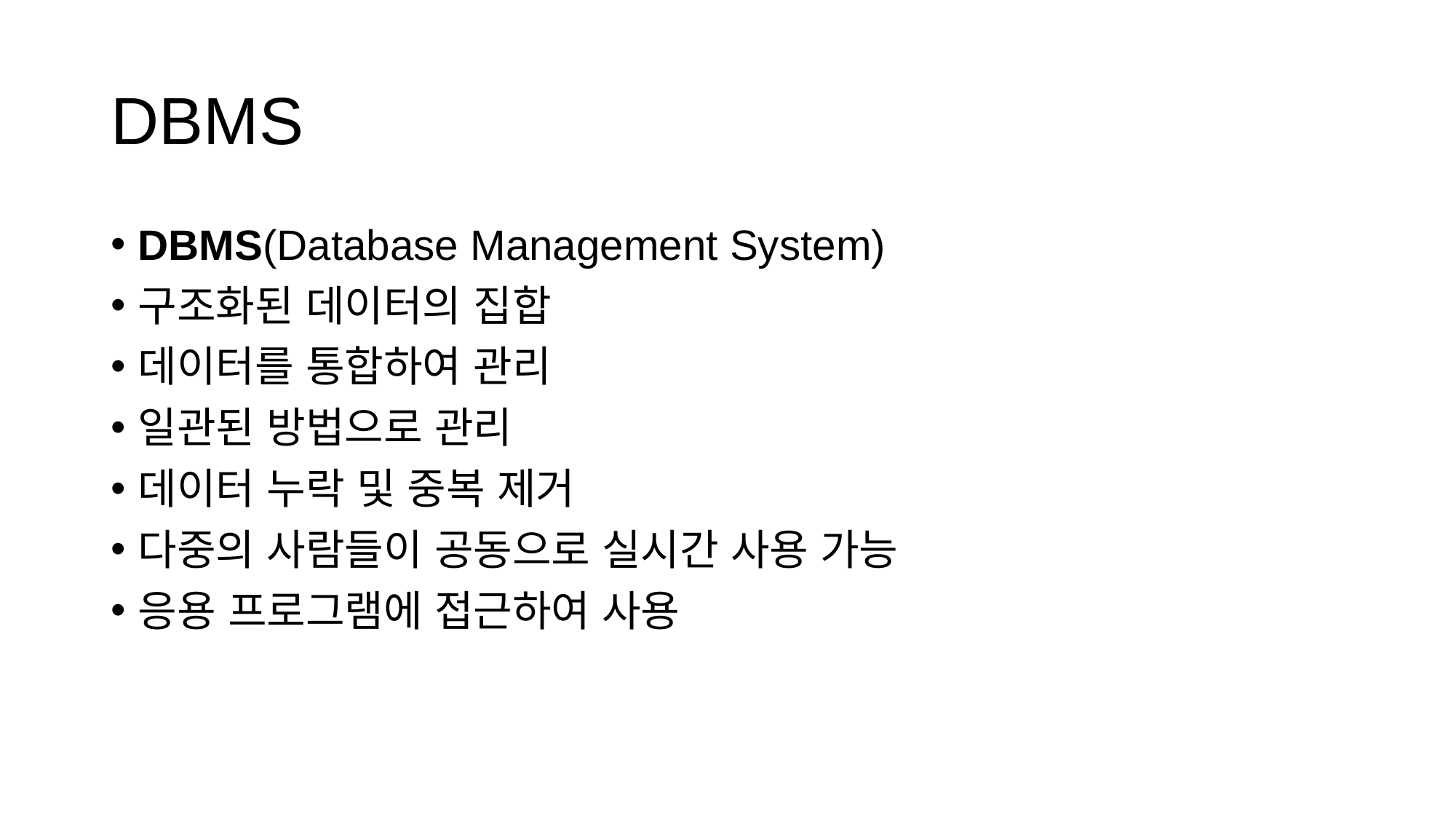

# DBMS
DBMS(Database Management System)
구조화된 데이터의 집합
데이터를 통합하여 관리
일관된 방법으로 관리
데이터 누락 및 중복 제거
다중의 사람들이 공동으로 실시간 사용 가능
응용 프로그램에 접근하여 사용